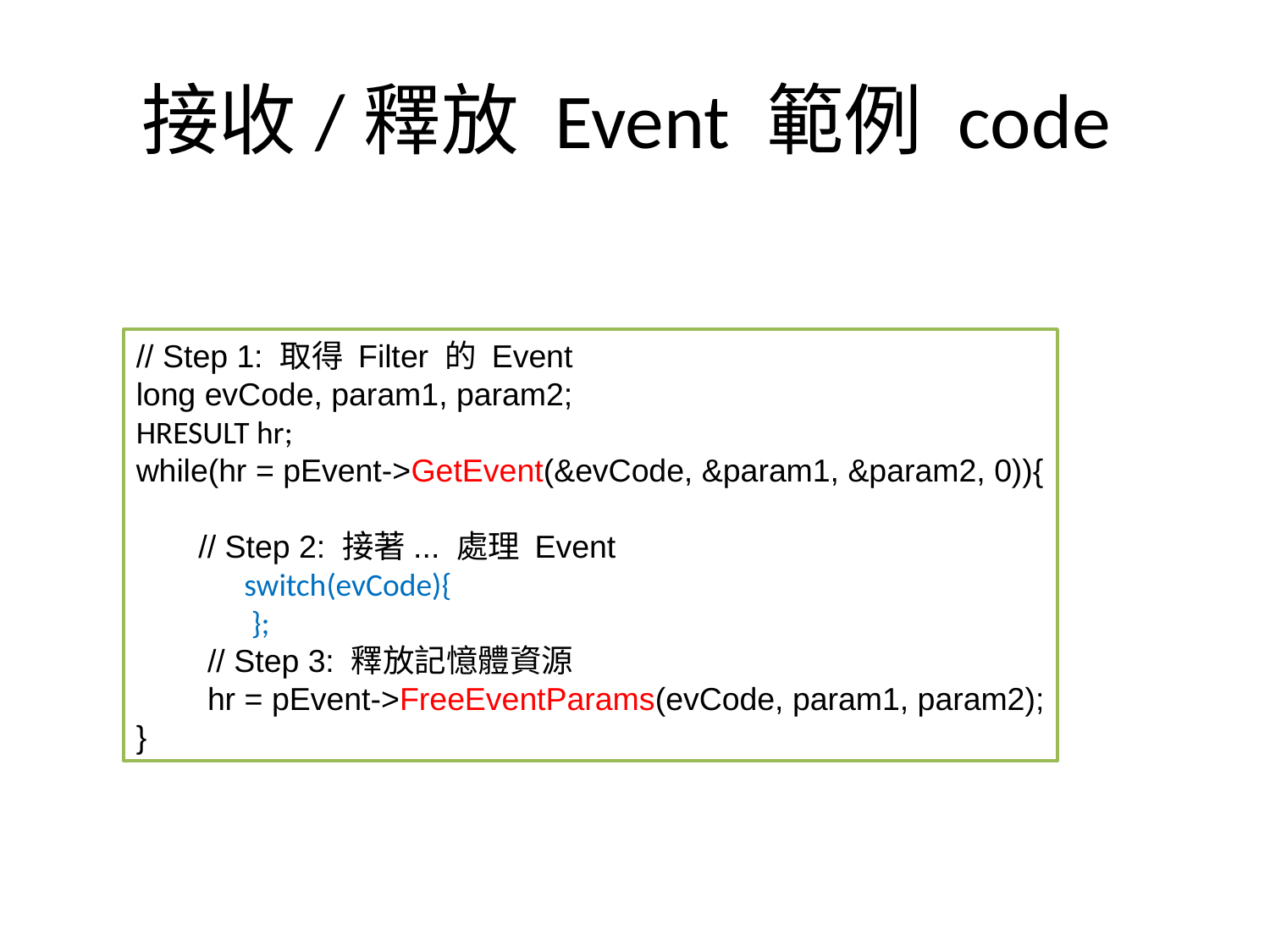

# 接收/釋放 Event 範例 code
// Step 1: 取得 Filter 的 Event
long evCode, param1, param2;
HRESULT hr;
while(hr = pEvent->GetEvent(&evCode, &param1, &param2, 0)){

       // Step 2: 接著... 處理 Event
               switch(evCode){
                };
        // Step 3: 釋放記憶體資源
        hr = pEvent->FreeEventParams(evCode, param1, param2);
}